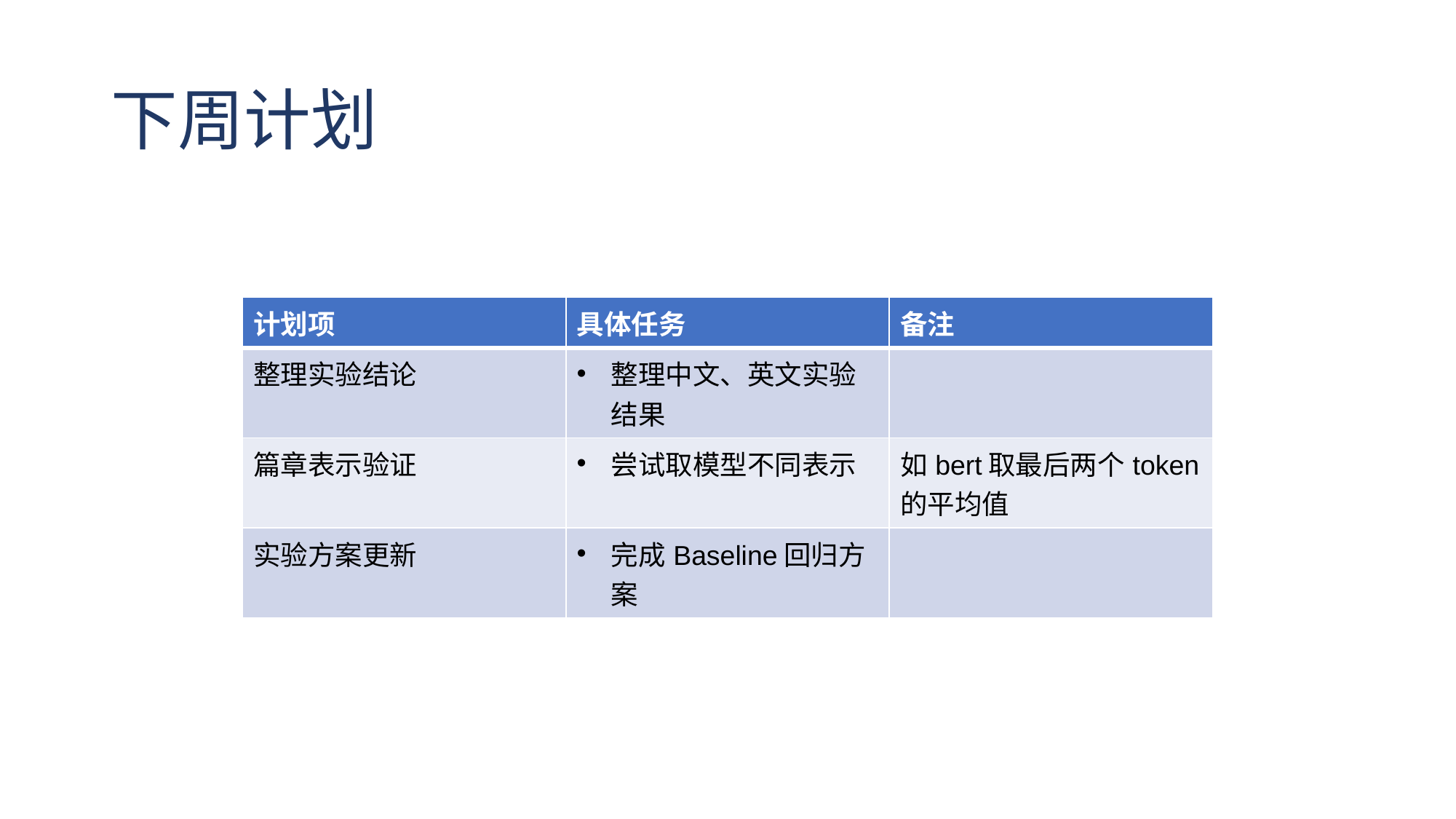

# 下周计划
| 计划项 | 具体任务 | 备注 |
| --- | --- | --- |
| 整理实验结论 | 整理中文、英文实验结果 |  |
| 篇章表示验证 | 尝试取模型不同表示 | 如bert取最后两个token的平均值 |
| 实验方案更新 | 完成Baseline回归方案 |  |